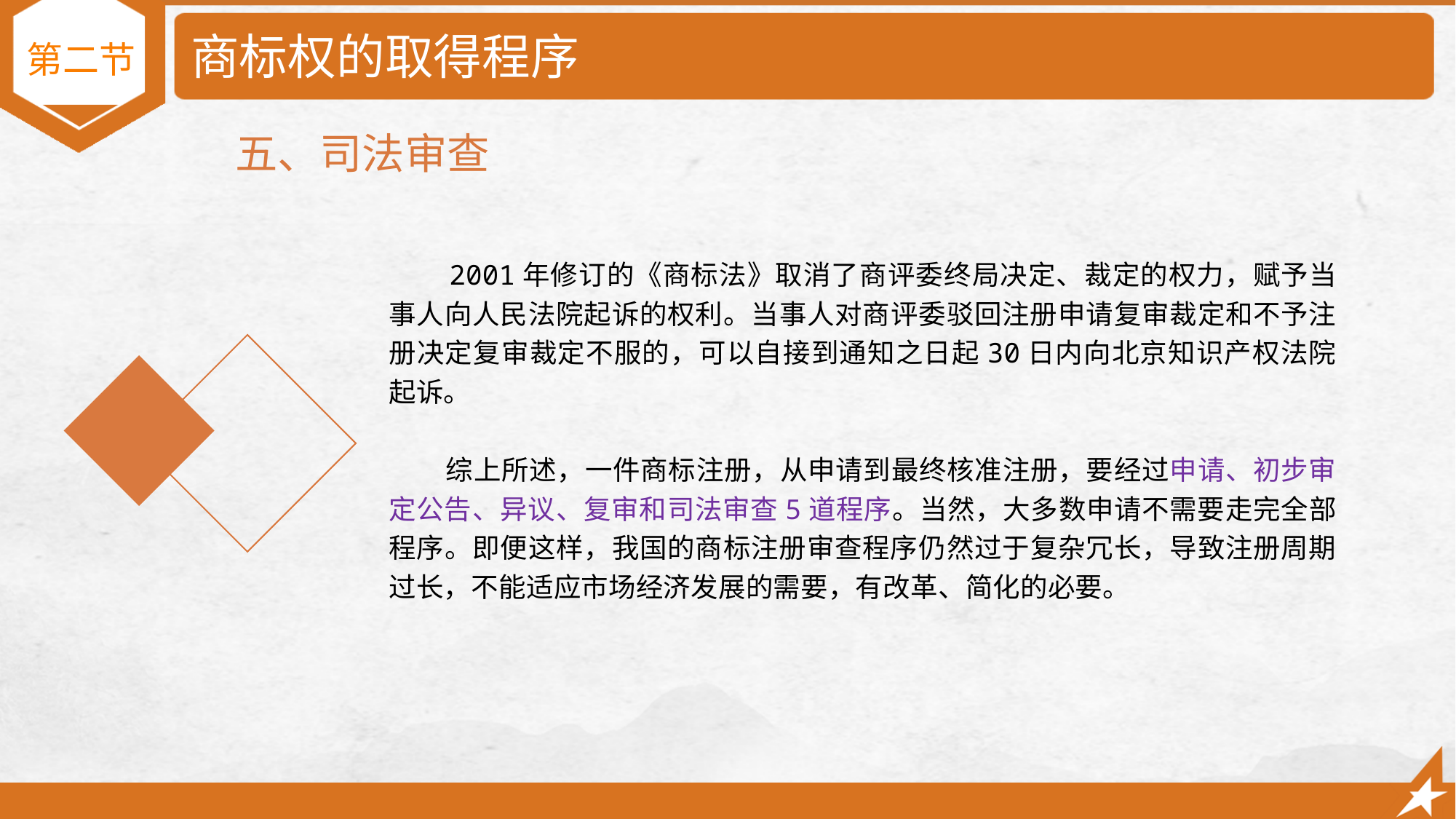

# 商标权的取得程序
第二节
五、司法审查
 2001年修订的《商标法》取消了商评委终局决定、裁定的权力，赋予当事人向人民法院起诉的权利。当事人对商评委驳回注册申请复审裁定和不予注册决定复审裁定不服的，可以自接到通知之日起30日内向北京知识产权法院起诉。

 综上所述，一件商标注册，从申请到最终核准注册，要经过申请、初步审定公告、异议、复审和司法审查5道程序。当然，大多数申请不需要走完全部程序。即便这样，我国的商标注册审查程序仍然过于复杂冗长，导致注册周期过长，不能适应市场经济发展的需要，有改革、简化的必要。